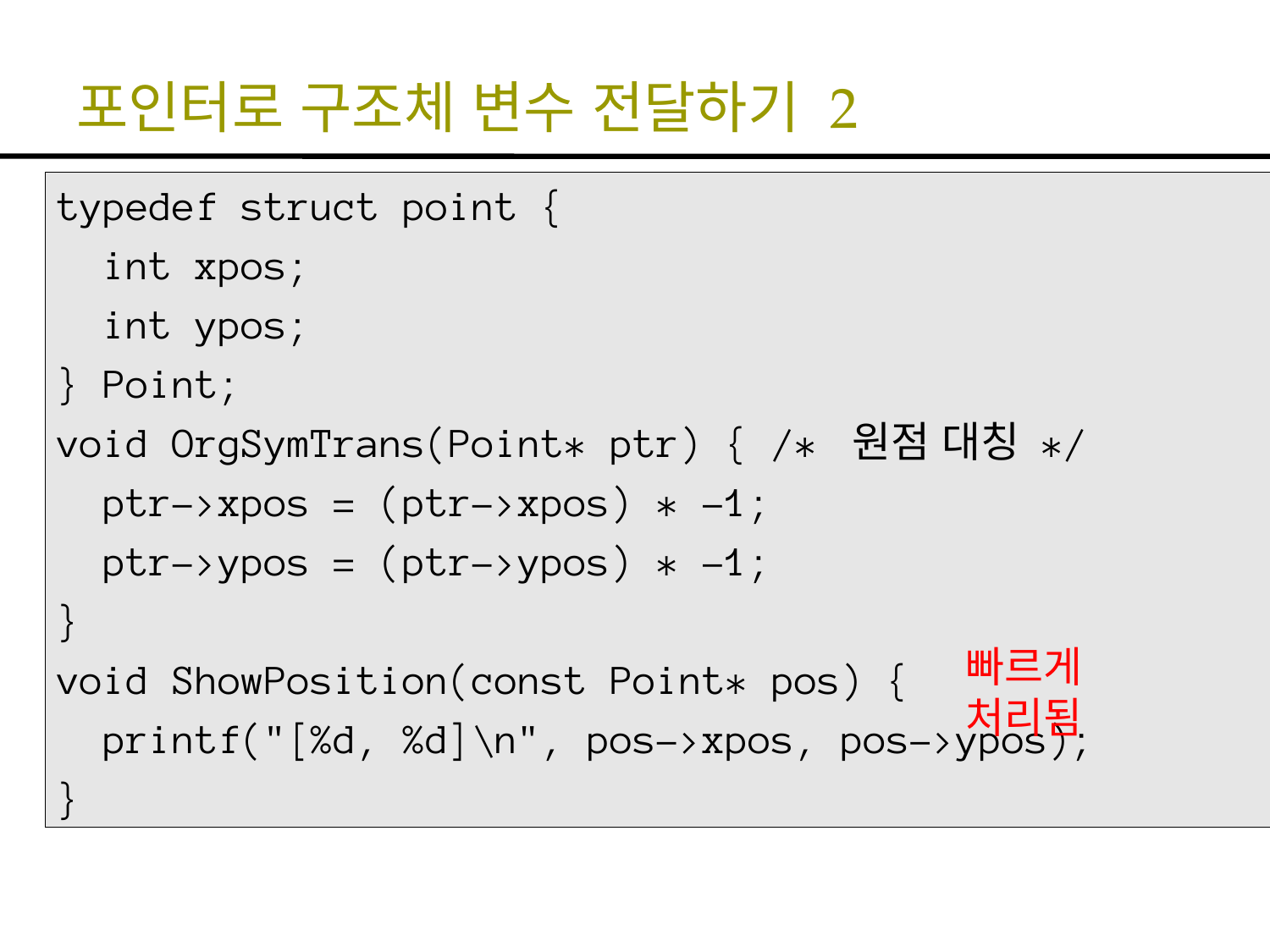

# 포인터로 구조체 변수 전달하기 2
typedef struct point {
  int xpos;
  int ypos;
} Point;
void OrgSymTrans(Point* ptr) { /* 원점 대칭 */
  ptr->xpos = (ptr->xpos) * -1;
  ptr->ypos = (ptr->ypos) * -1;
}
void ShowPosition(const Point* pos) {
  printf("[%d, %d]\n", pos->xpos, pos->ypos);
}

빠르게 처리됨